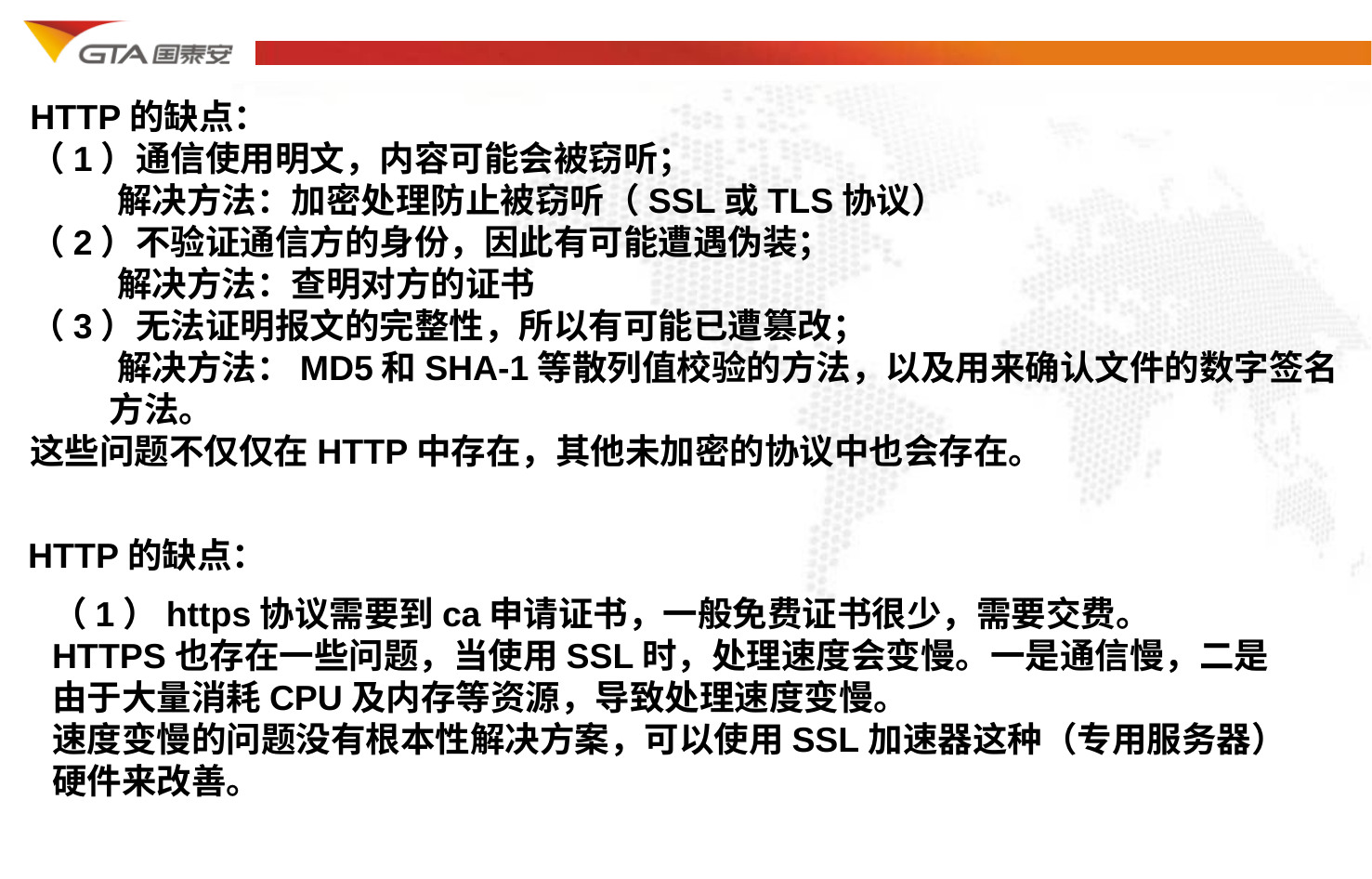

HTTP的缺点：
（1）通信使用明文，内容可能会被窃听；
          解决方法：加密处理防止被窃听（SSL或TLS协议）
（2）不验证通信方的身份，因此有可能遭遇伪装；
          解决方法：查明对方的证书
（3）无法证明报文的完整性，所以有可能已遭篡改；
          解决方法：MD5和SHA-1等散列值校验的方法，以及用来确认文件的数字签名           方法。
这些问题不仅仅在HTTP中存在，其他未加密的协议中也会存在。
HTTP的缺点：
（1）https协议需要到ca申请证书，一般免费证书很少，需要交费。
HTTPS也存在一些问题，当使用SSL时，处理速度会变慢。一是通信慢，二是由于大量消耗CPU及内存等资源，导致处理速度变慢。
速度变慢的问题没有根本性解决方案，可以使用SSL加速器这种（专用服务器）硬件来改善。